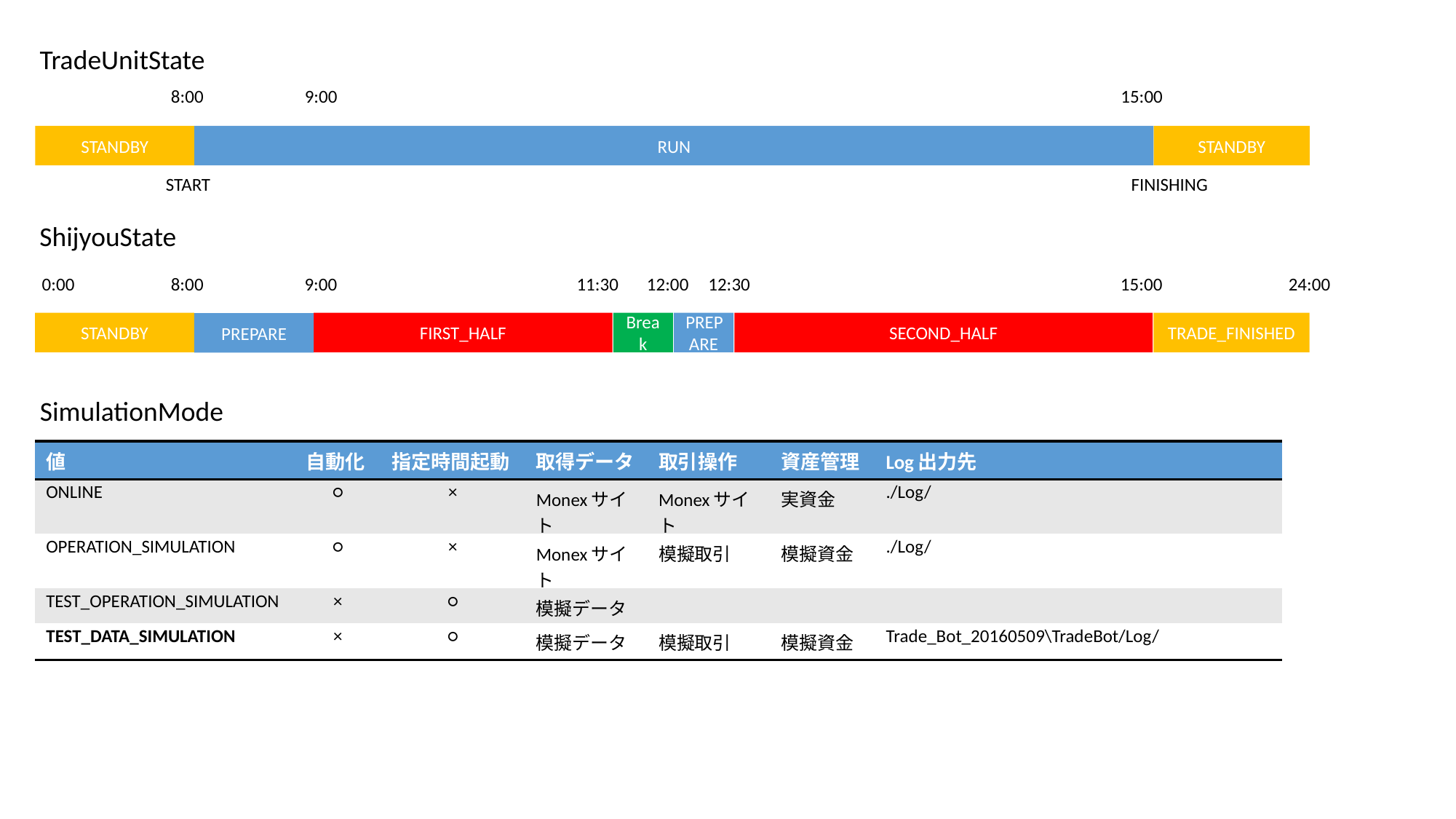

TradeUnitState
8:00
9:00
15:00
STANDBY
RUN
STANDBY
START
FINISHING
ShijyouState
0:00
8:00
9:00
11:30
12:00
12:30
15:00
24:00
STANDBY
FIRST_HALF
Break
PREPARE
SECOND_HALF
TRADE_FINISHED
PREPARE
SimulationMode
| 値 | 自動化 | 指定時間起動 | 取得データ | 取引操作 | 資産管理 | Log出力先 |  |
| --- | --- | --- | --- | --- | --- | --- | --- |
| ONLINE | ○ | × | Monexサイト | Monexサイト | 実資金 | ./Log/ |  |
| OPERATION\_SIMULATION | ○ | × | Monexサイト | 模擬取引 | 模擬資金 | ./Log/ |  |
| TEST\_OPERATION\_SIMULATION | × | ○ | 模擬データ |  |  |  |  |
| TEST\_DATA\_SIMULATION | × | ○ | 模擬データ | 模擬取引 | 模擬資金 | Trade\_Bot\_20160509\TradeBot/Log/ |  |